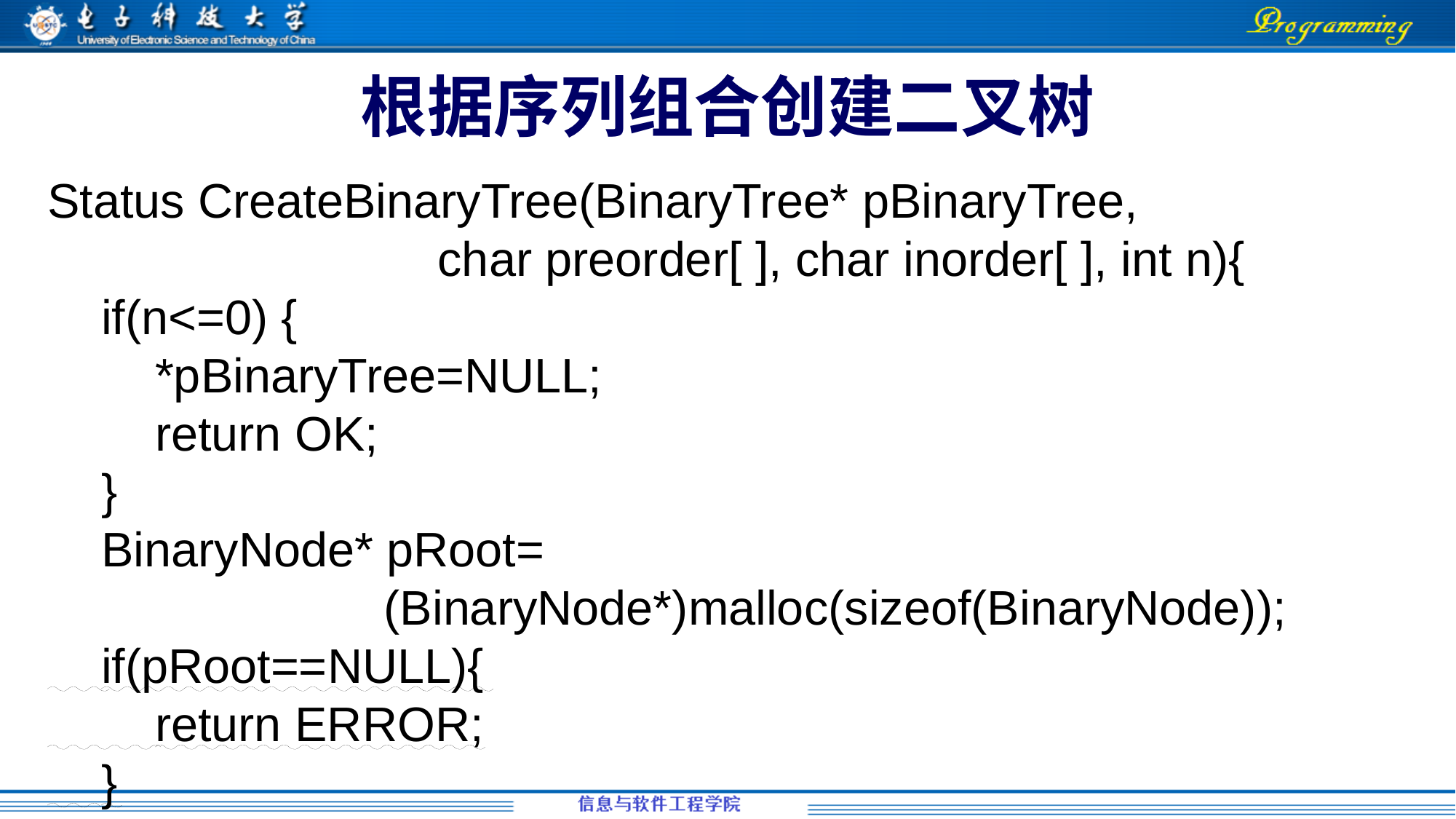

# 根据序列组合创建二叉树
Status CreateBinaryTree(BinaryTree* pBinaryTree,
                             char preorder[ ], char inorder[ ], int n){
    if(n<=0) {
        *pBinaryTree=NULL;
        return OK;
    }
    BinaryNode* pRoot=
                         (BinaryNode*)malloc(sizeof(BinaryNode));
    if(pRoot==NULL){
        return ERROR;
    }